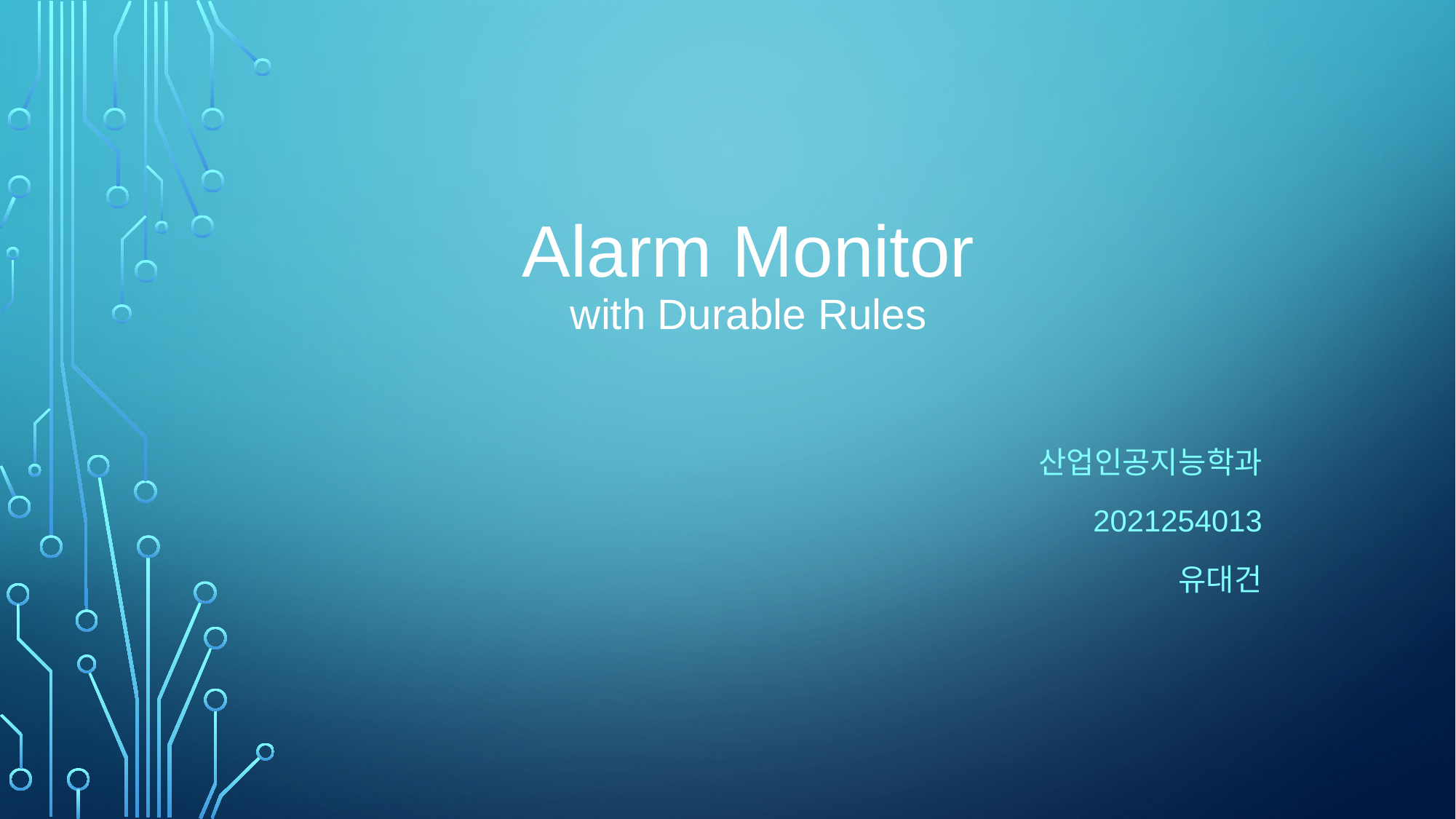

# Alarm Monitor with Durable Rules
산업인공지능학과
2021254013
유대건